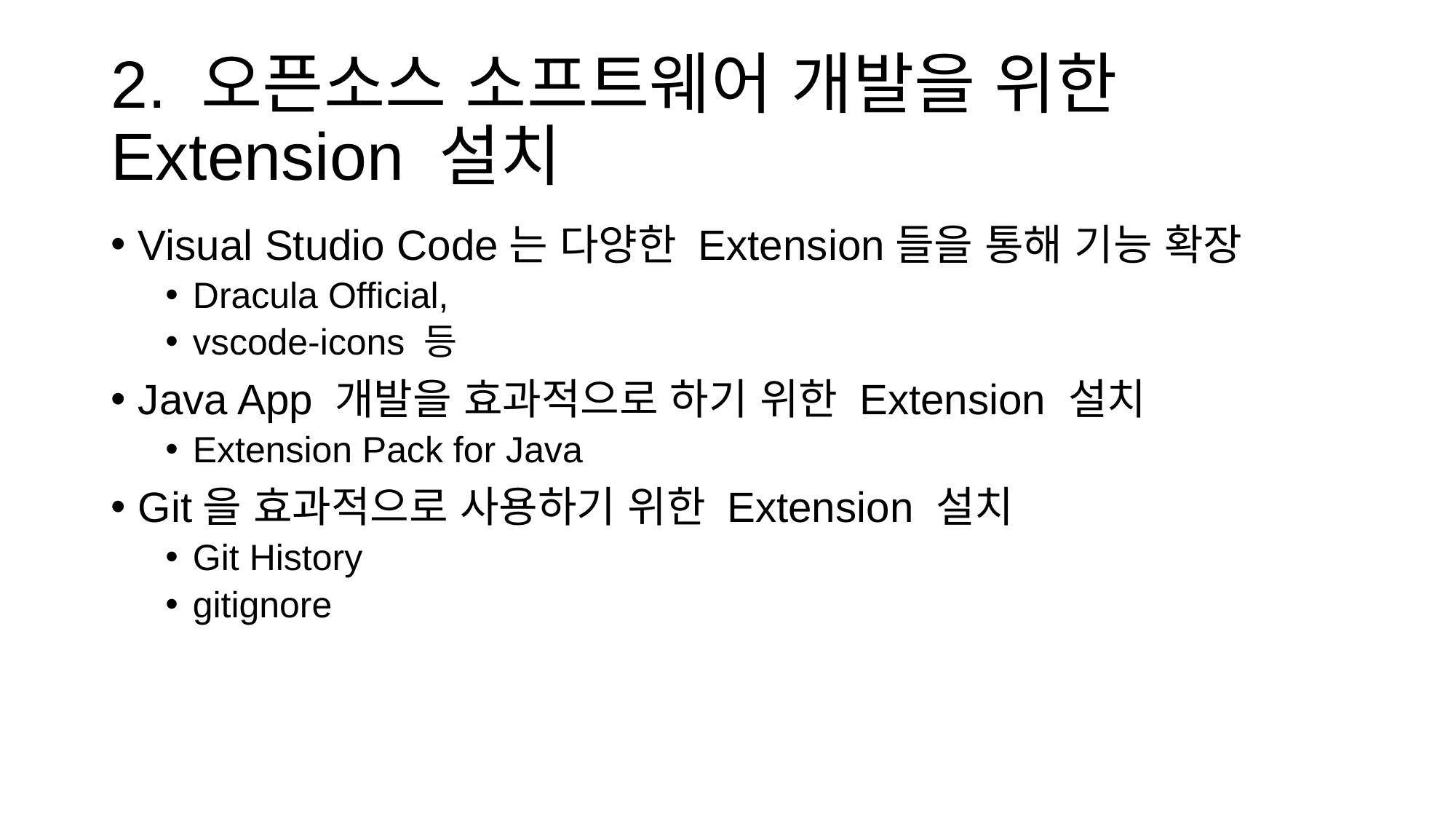

# 2. 오픈소스 소프트웨어 개발을 위한 Extension 설치
Visual Studio Code는 다양한 Extension들을 통해 기능 확장
Dracula Official,
vscode-icons 등
Java App 개발을 효과적으로 하기 위한 Extension 설치
Extension Pack for Java
Git을 효과적으로 사용하기 위한 Extension 설치
Git History
gitignore